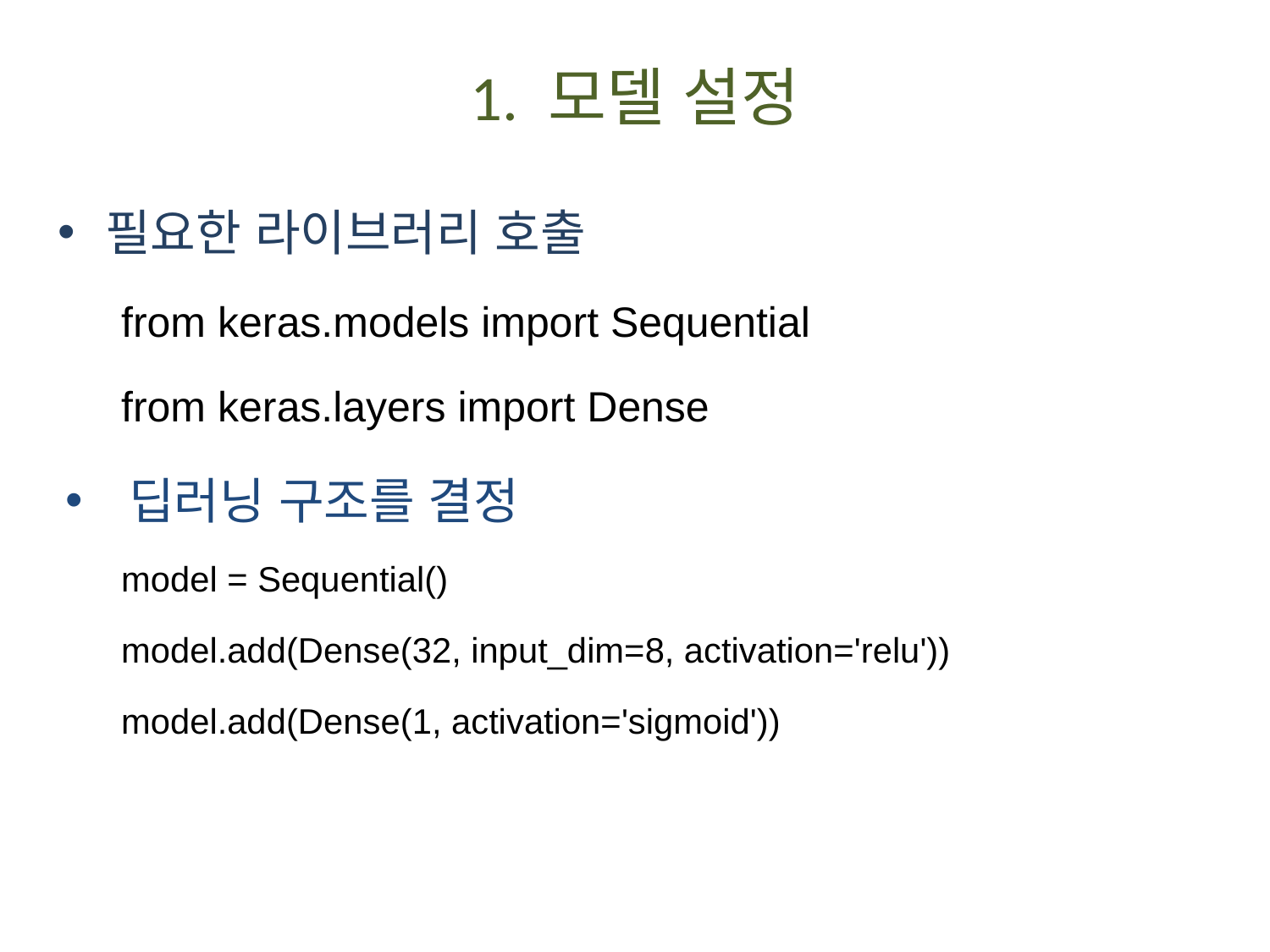

# 1. 모델 설정
필요한 라이브러리 호출
from keras.models import Sequential
from keras.layers import Dense
딥러닝 구조를 결정
model = Sequential()
model.add(Dense(32, input_dim=8, activation='relu'))
model.add(Dense(1, activation='sigmoid'))